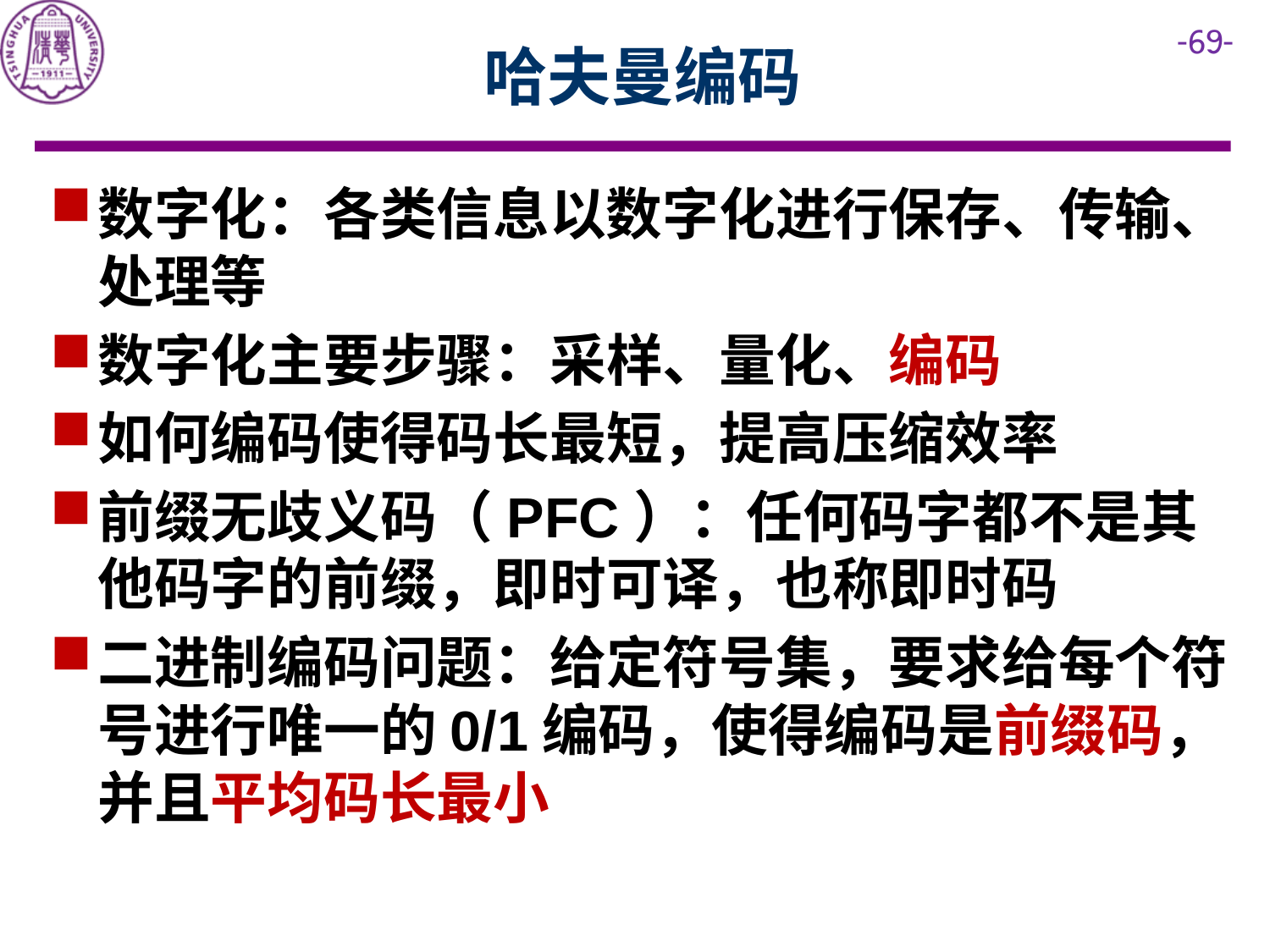

# 哈夫曼编码
数字化：各类信息以数字化进行保存、传输、处理等
数字化主要步骤：采样、量化、编码
如何编码使得码长最短，提高压缩效率
前缀无歧义码（PFC）：任何码字都不是其他码字的前缀，即时可译，也称即时码
二进制编码问题：给定符号集，要求给每个符号进行唯一的0/1编码，使得编码是前缀码，并且平均码长最小